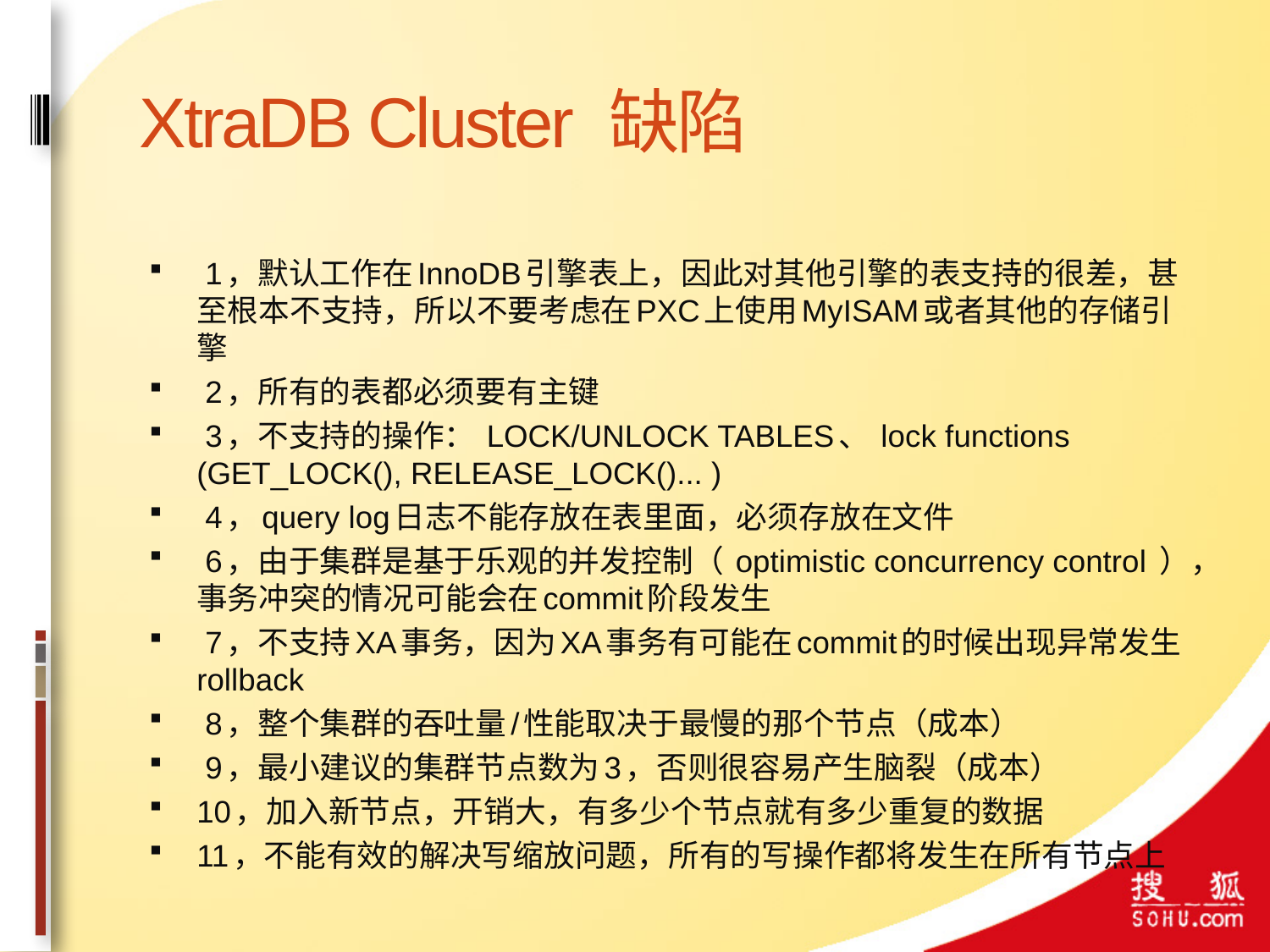

# XtraDB Cluster 缺陷
 1，默认工作在InnoDB引擎表上，因此对其他引擎的表支持的很差，甚至根本不支持，所以不要考虑在PXC上使用MyISAM或者其他的存储引擎
 2，所有的表都必须要有主键
 3，不支持的操作： LOCK/UNLOCK TABLES、 lock functions (GET_LOCK(), RELEASE_LOCK()... )
 4，query log日志不能存放在表里面，必须存放在文件
 6，由于集群是基于乐观的并发控制（ optimistic concurrency control ），事务冲突的情况可能会在commit阶段发生
 7，不支持XA事务，因为XA事务有可能在commit的时候出现异常发生rollback
 8，整个集群的吞吐量/性能取决于最慢的那个节点（成本）
 9，最小建议的集群节点数为3，否则很容易产生脑裂（成本）
10，加入新节点，开销大，有多少个节点就有多少重复的数据
11，不能有效的解决写缩放问题，所有的写操作都将发生在所有节点上